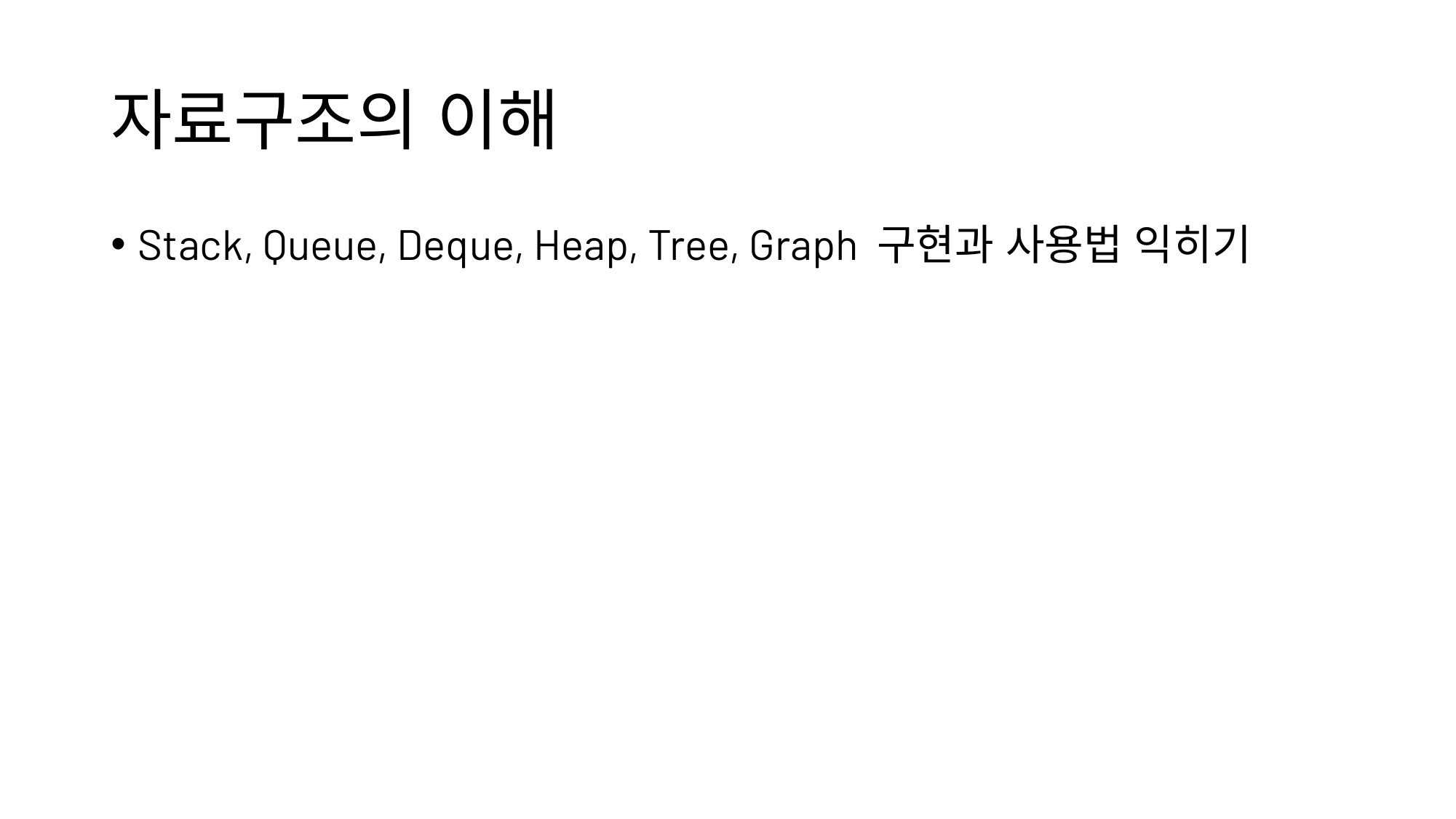

# 자료구조의 이해
Stack, Queue, Deque, Heap, Tree, Graph 구현과 사용법 익히기